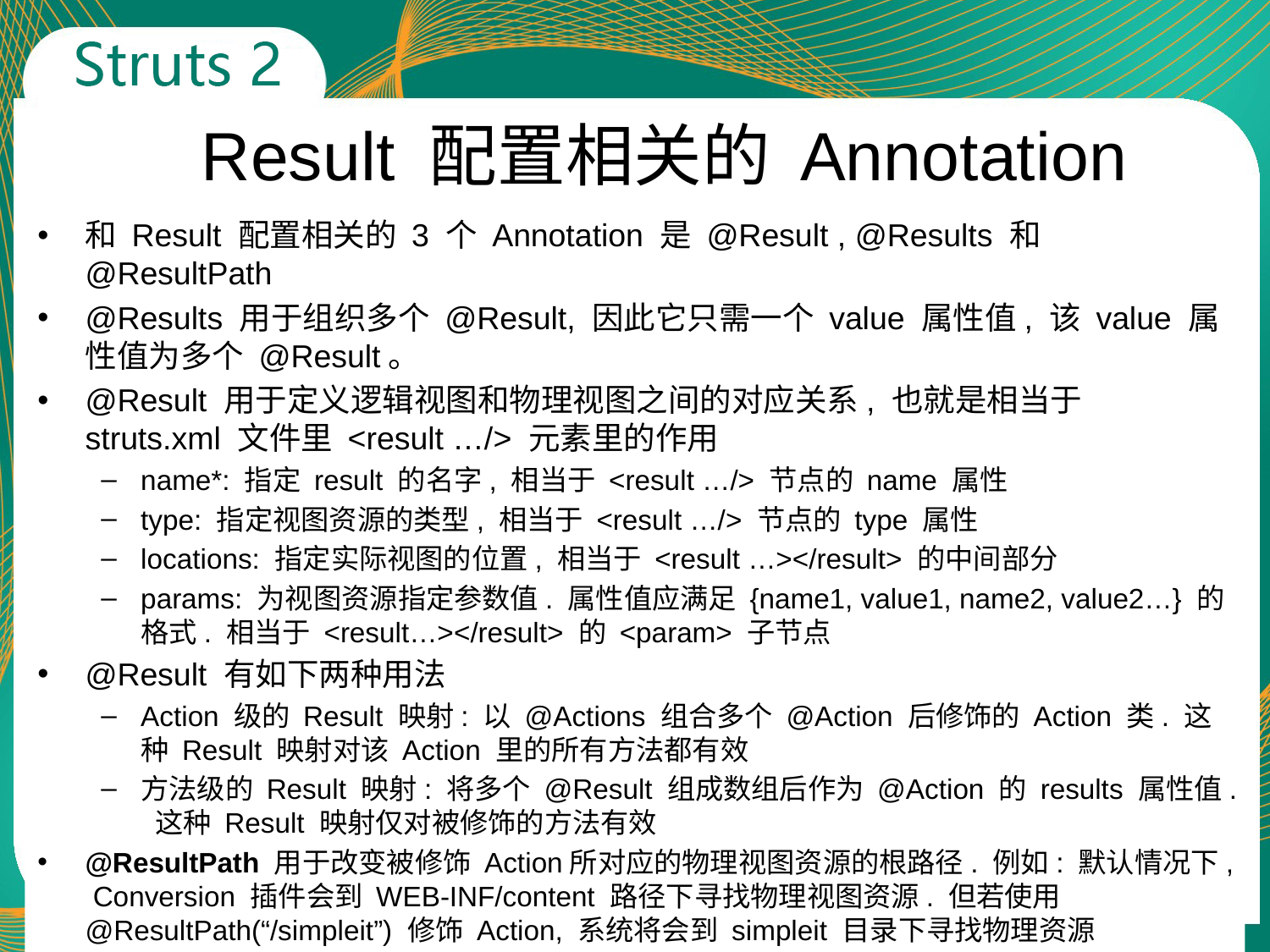

# Result 配置相关的 Annotation
和 Result 配置相关的 3 个 Annotation 是 @Result , @Results 和 @ResultPath
@Results 用于组织多个 @Result, 因此它只需一个 value 属性值, 该 value 属性值为多个 @Result。
@Result 用于定义逻辑视图和物理视图之间的对应关系, 也就是相当于 struts.xml 文件里 <result …/> 元素里的作用
name*: 指定 result 的名字, 相当于 <result …/> 节点的 name 属性
type: 指定视图资源的类型, 相当于 <result …/> 节点的 type 属性
locations: 指定实际视图的位置, 相当于 <result …></result> 的中间部分
params: 为视图资源指定参数值. 属性值应满足 {name1, value1, name2, value2…} 的格式. 相当于 <result…></result> 的 <param> 子节点
@Result 有如下两种用法
Action 级的 Result 映射: 以 @Actions 组合多个 @Action 后修饰的 Action 类. 这种 Result 映射对该 Action 里的所有方法都有效
方法级的 Result 映射: 将多个 @Result 组成数组后作为 @Action 的 results 属性值. 这种 Result 映射仅对被修饰的方法有效
@ResultPath 用于改变被修饰 Action所对应的物理视图资源的根路径. 例如: 默认情况下, Conversion 插件会到 WEB-INF/content 路径下寻找物理视图资源. 但若使用 @ResultPath(“/simpleit”) 修饰 Action, 系统将会到 simpleit 目录下寻找物理资源